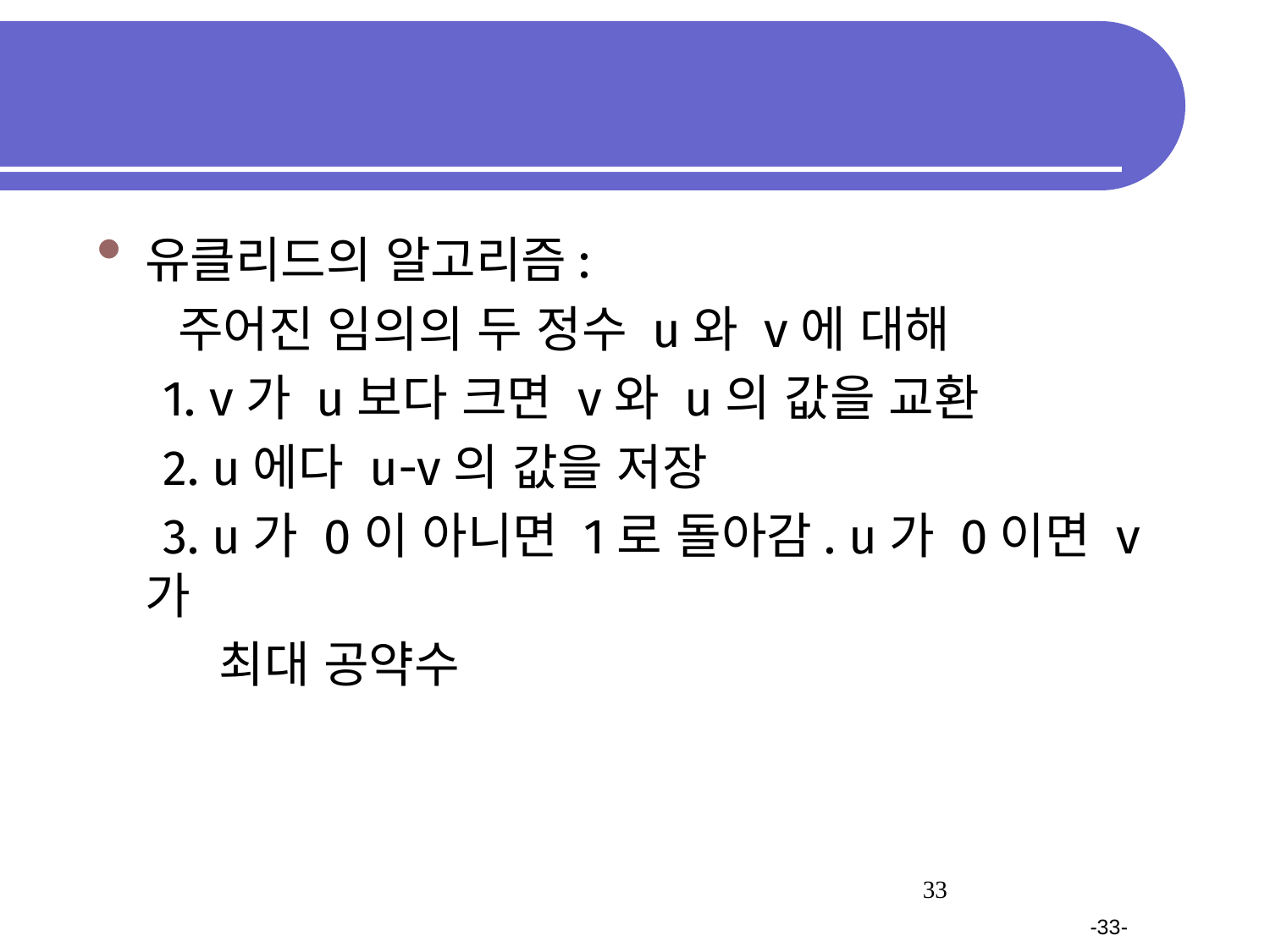

#
유클리드의 알고리즘:
     주어진 임의의 두 정수 u와 v에 대해
     1. v가 u보다 크면 v와 u의 값을 교환
     2. u에다 u-v의 값을 저장
     3. u가 0이 아니면 1로 돌아감. u가 0이면 v가
        최대 공약수
33